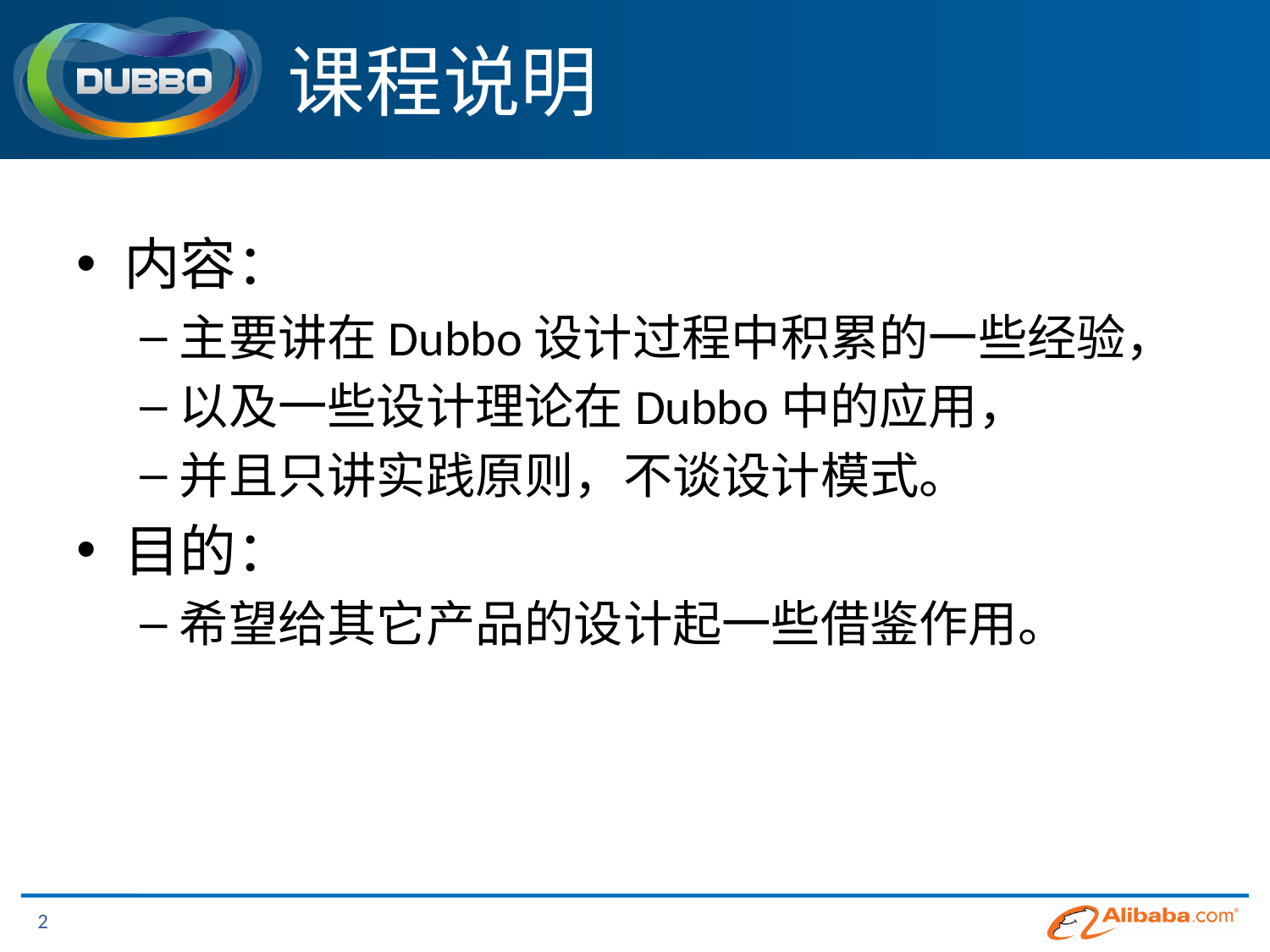

# 课程说明
内容：
主要讲在Dubbo设计过程中积累的一些经验，
以及一些设计理论在Dubbo中的应用，
并且只讲实践原则，不谈设计模式。
目的：
希望给其它产品的设计起一些借鉴作用。
2